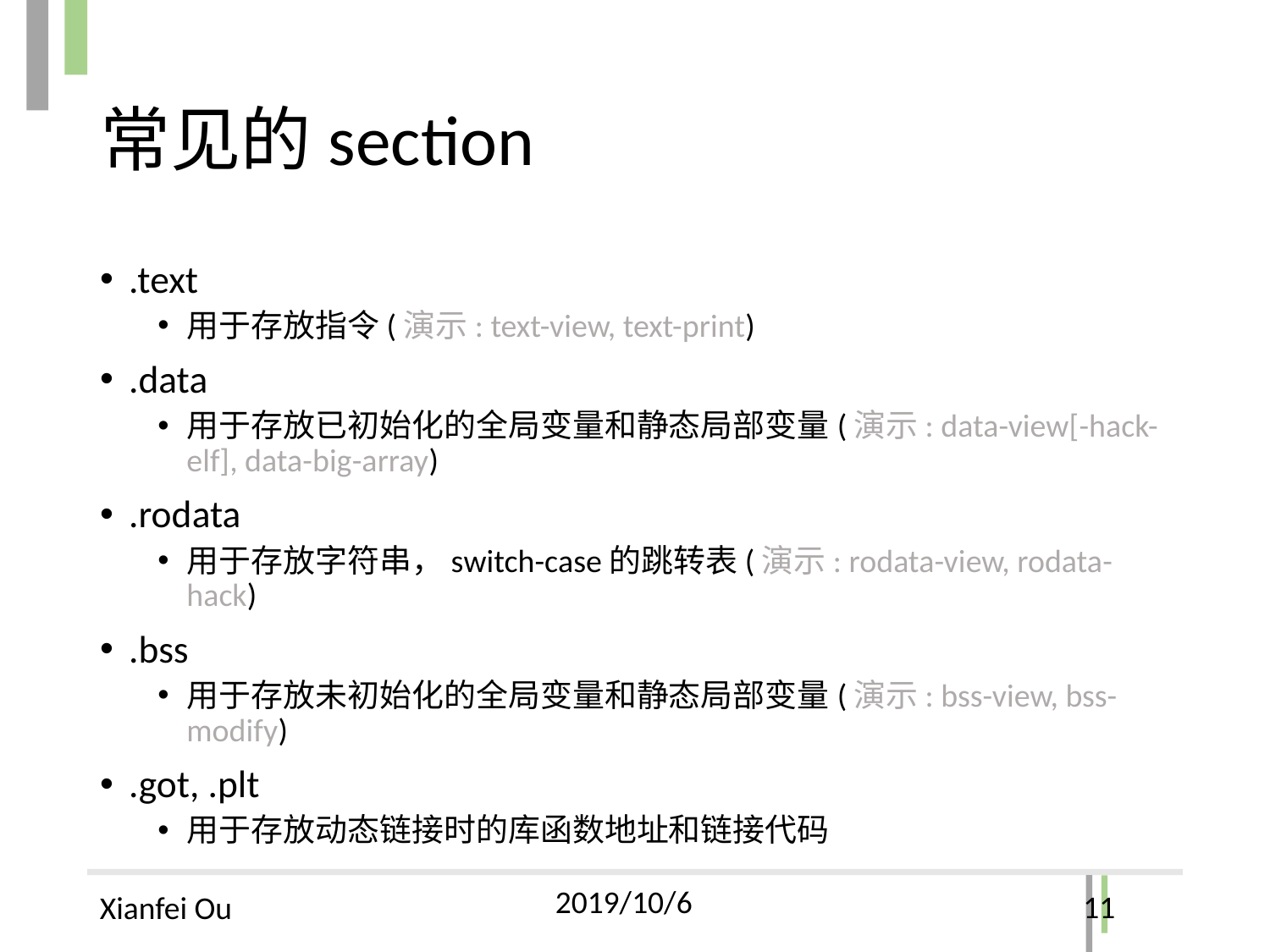

# 常见的section
.text
用于存放指令(演示: text-view, text-print)
.data
用于存放已初始化的全局变量和静态局部变量(演示: data-view[-hack-elf], data-big-array)
.rodata
用于存放字符串，switch-case的跳转表(演示: rodata-view, rodata-hack)
.bss
用于存放未初始化的全局变量和静态局部变量(演示: bss-view, bss-modify)
.got, .plt
用于存放动态链接时的库函数地址和链接代码